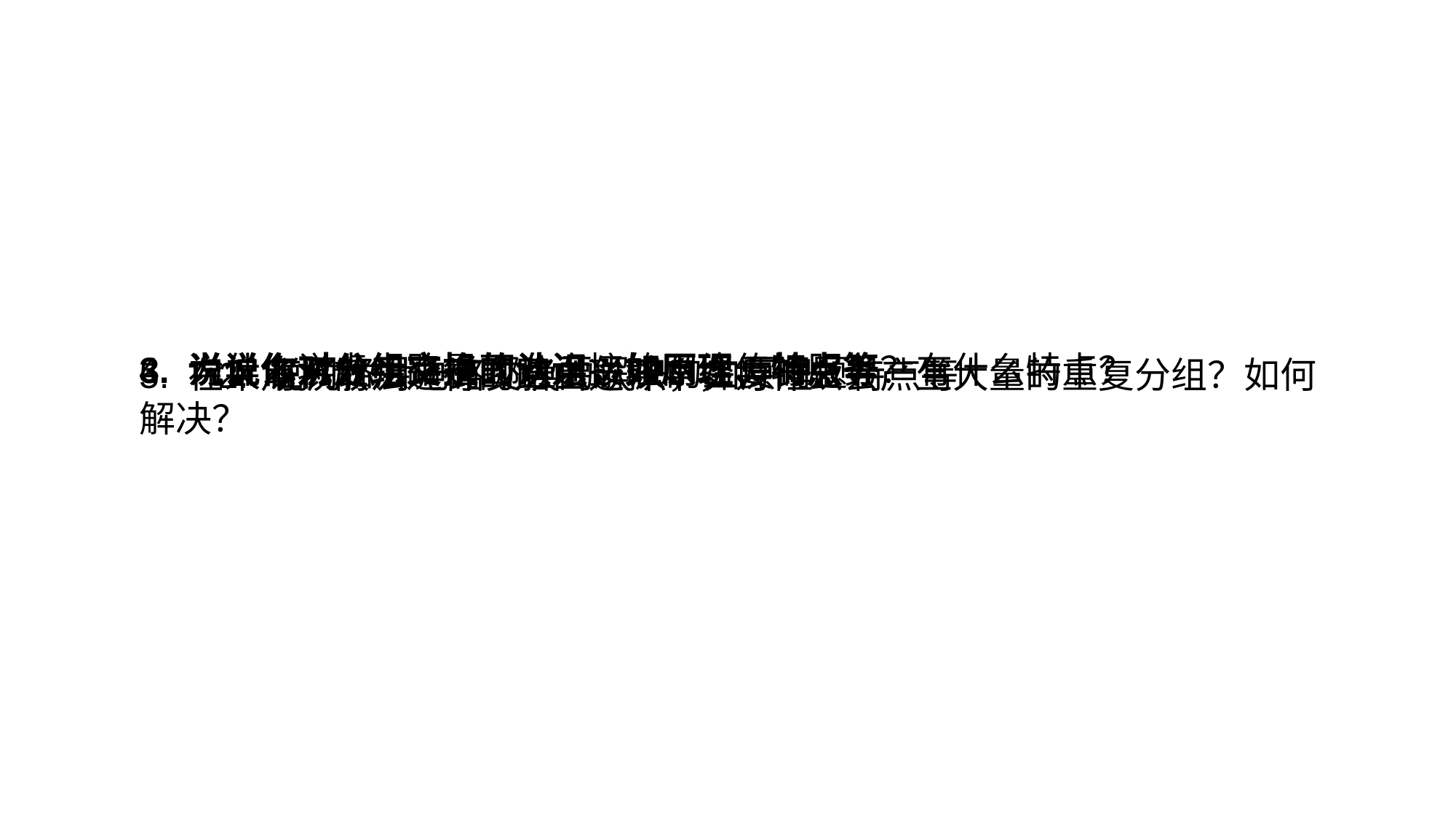

3. 说说你对分组交换的认识，如原理、特点等
4. 为什么说虚电路是面向连接的网络传输服务？有什么特点？
1.在网络层，有哪些要解决的主要问题？
2. 说说你对电路交换的认识，如原理、特点等
5. 在采用扩散法进行的路由选择中，为什么会产生大量的重复分组？如何解决？